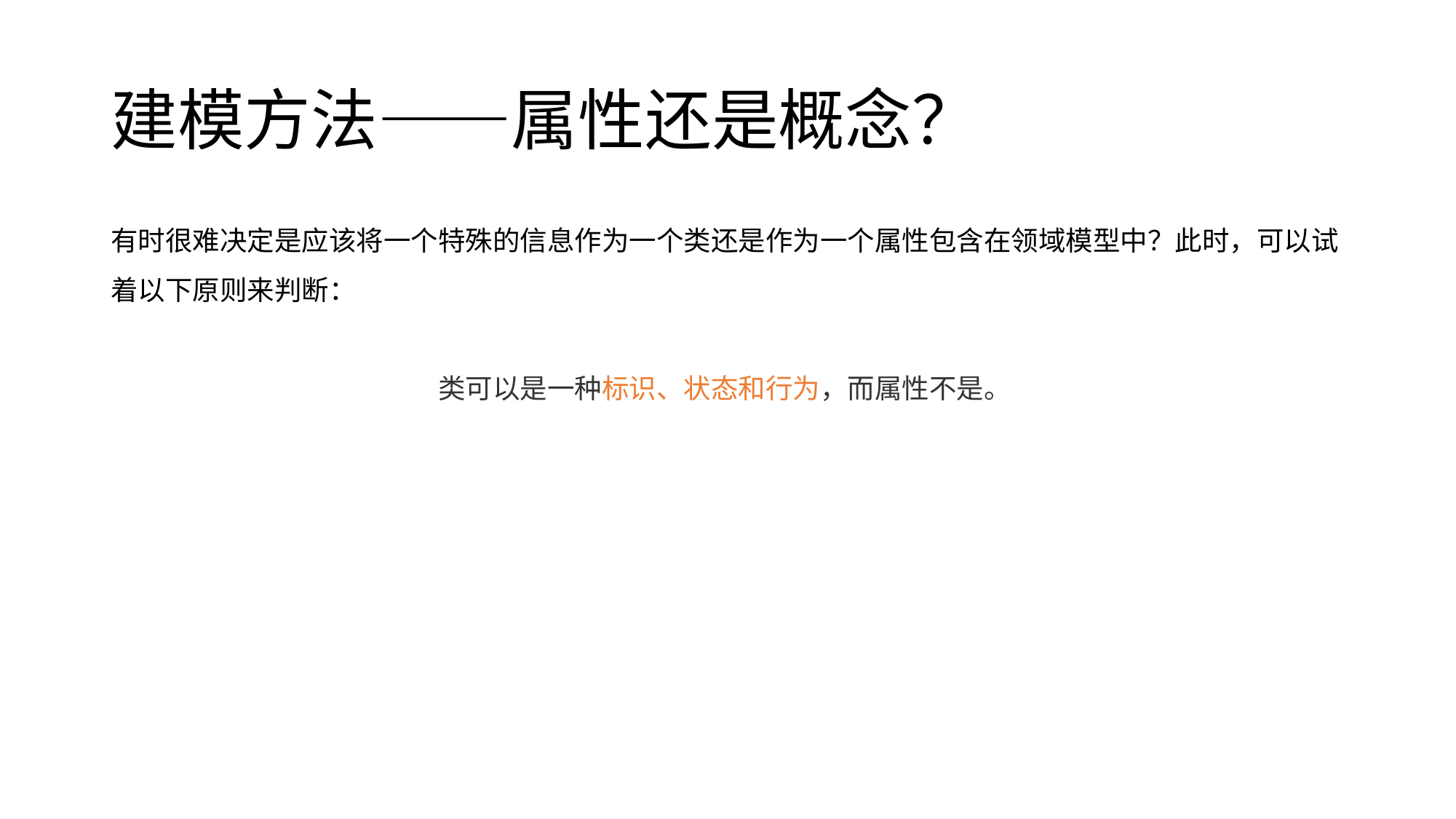

# 建模方法——属性还是概念？
有时很难决定是应该将一个特殊的信息作为一个类还是作为一个属性包含在领域模型中？此时，可以试着以下原则来判断：

			类可以是一种标识、状态和行为，而属性不是。